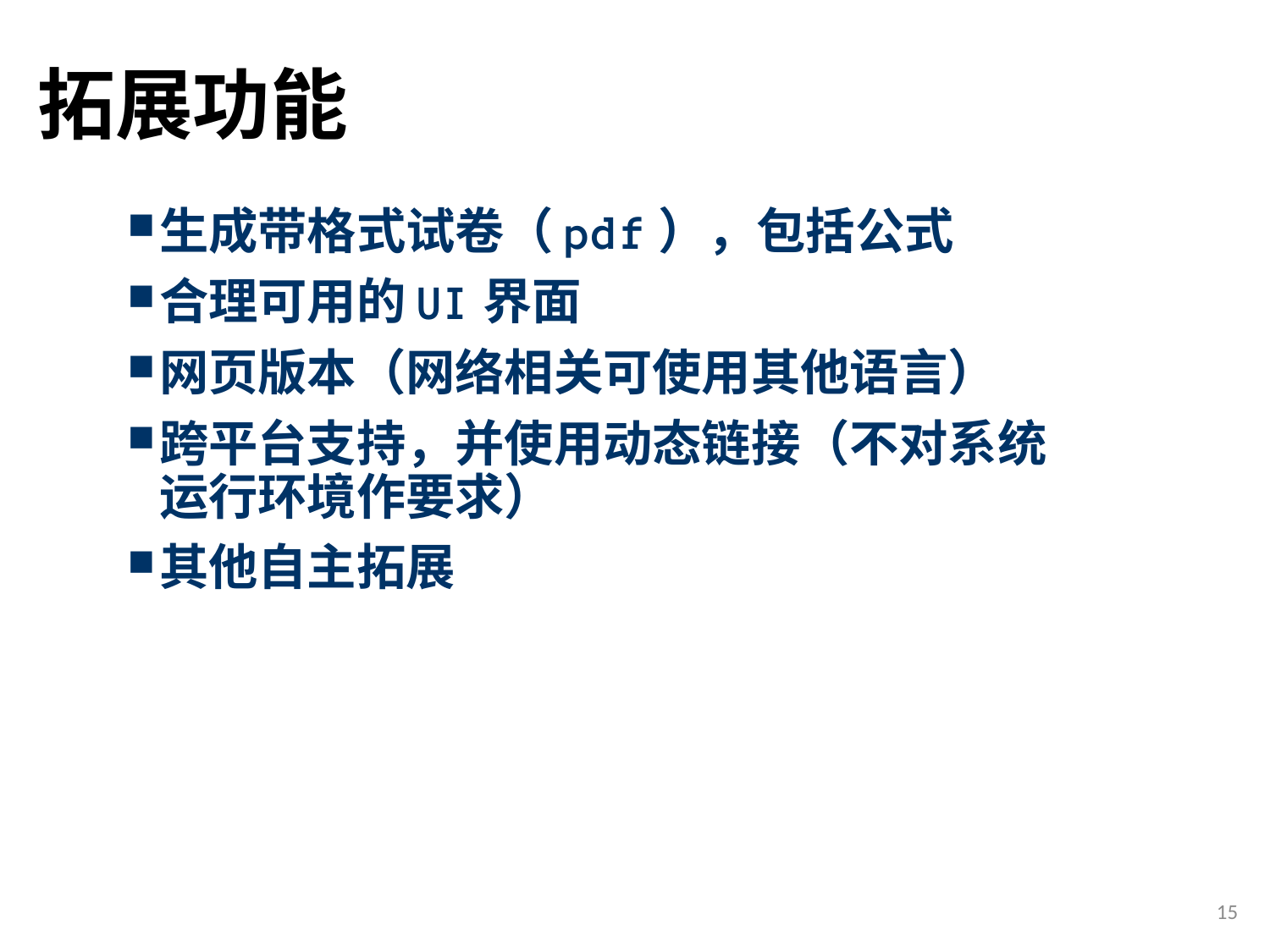

# 拓展功能
生成带格式试卷（pdf），包括公式
合理可用的UI界面
网页版本（网络相关可使用其他语言）
跨平台支持，并使用动态链接（不对系统运行环境作要求）
其他自主拓展
15